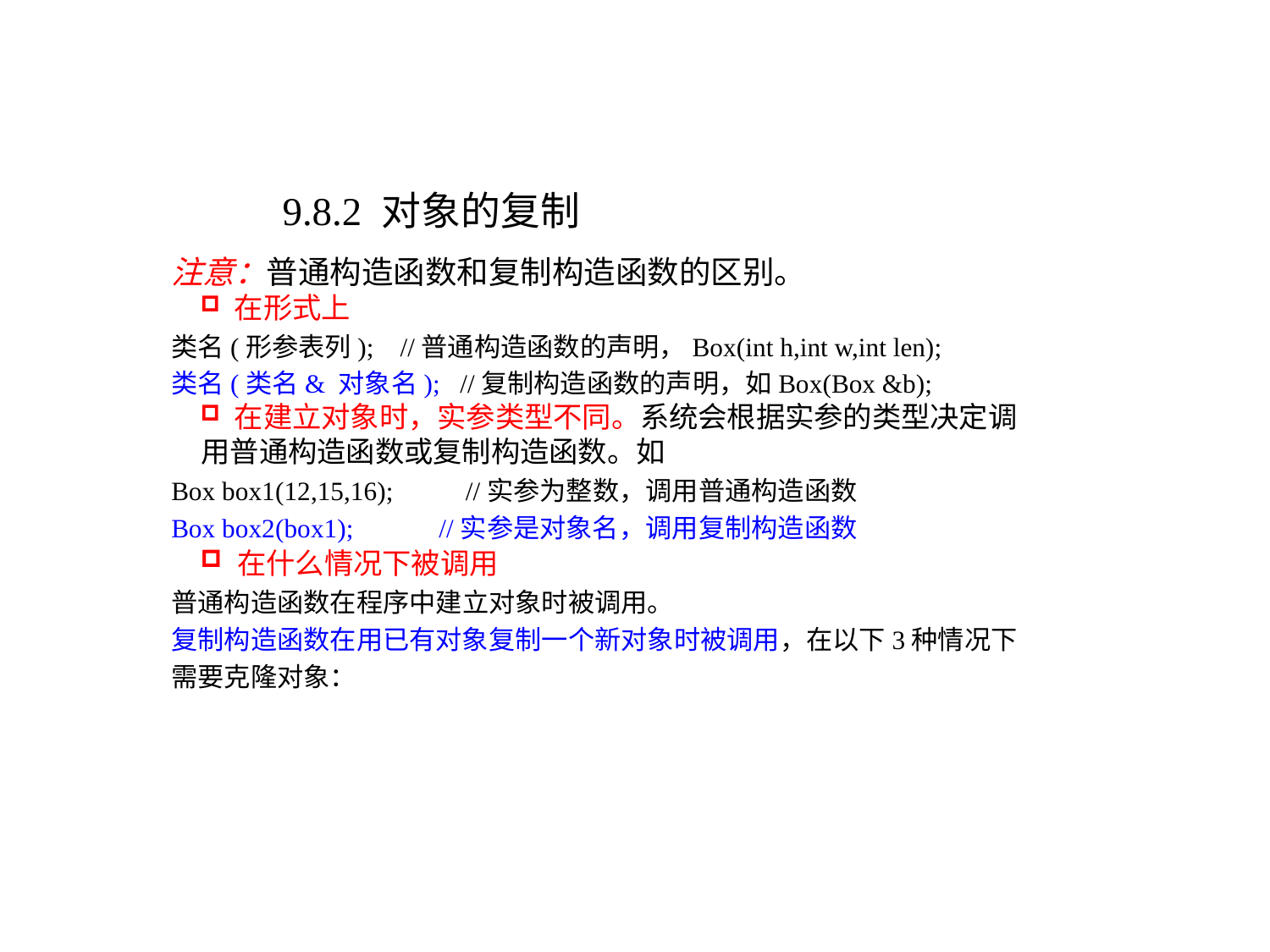

9.8.2 对象的复制
注意：普通构造函数和复制构造函数的区别。
 在形式上
类名(形参表列);    //普通构造函数的声明，Box(int h,int w,int len);
类名(类名& 对象名);   //复制构造函数的声明，如Box(Box &b);
 在建立对象时，实参类型不同。系统会根据实参的类型决定调用普通构造函数或复制构造函数。如
Box box1(12,15,16);           //实参为整数，调用普通构造函数
Box box2(box1);             //实参是对象名，调用复制构造函数
 在什么情况下被调用
普通构造函数在程序中建立对象时被调用。
复制构造函数在用已有对象复制一个新对象时被调用，在以下3种情况下需要克隆对象：